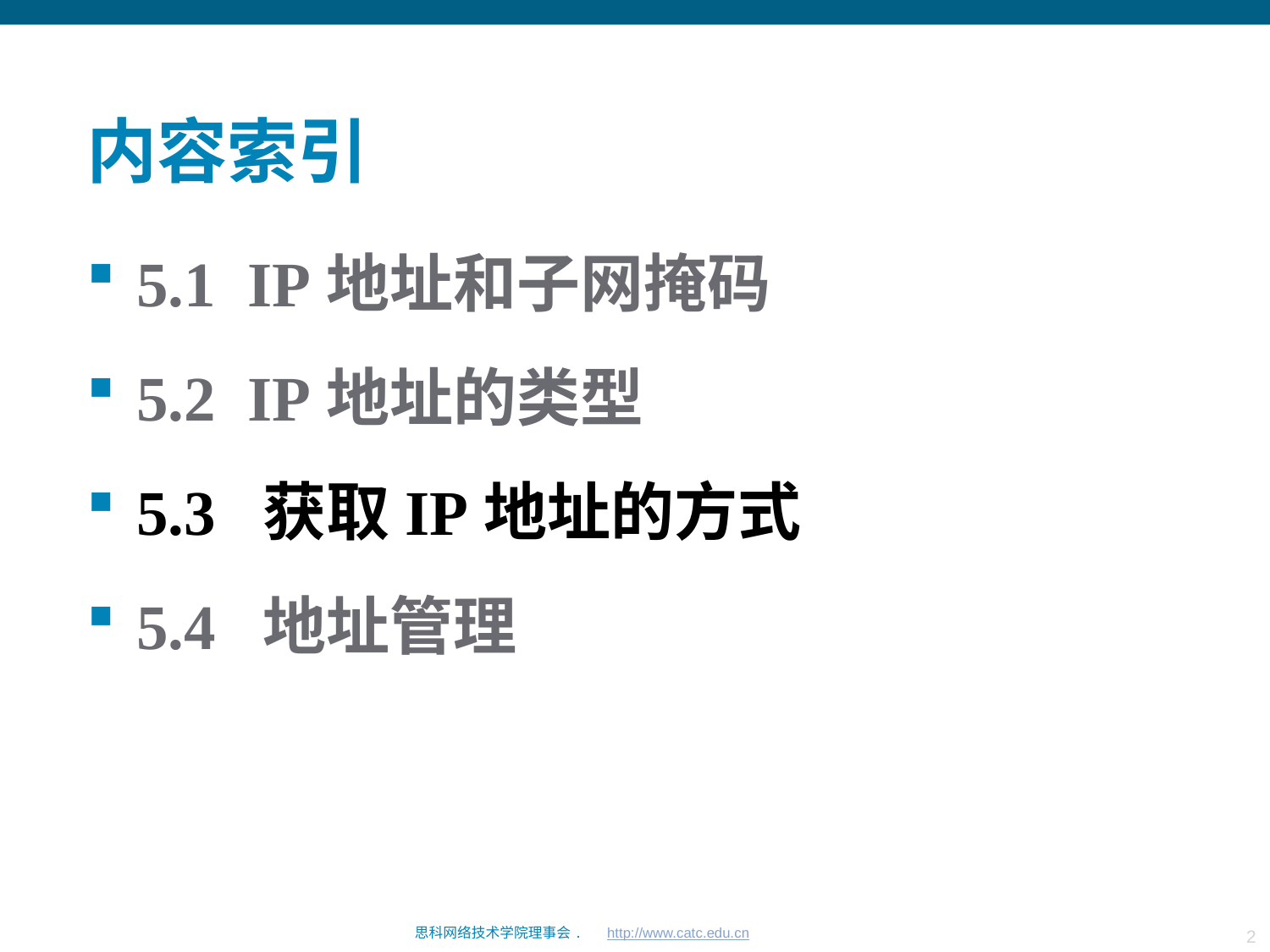

# 内容索引
5.1  IP地址和子网掩码
5.2  IP地址的类型
5.3  获取IP地址的方式
5.4  地址管理